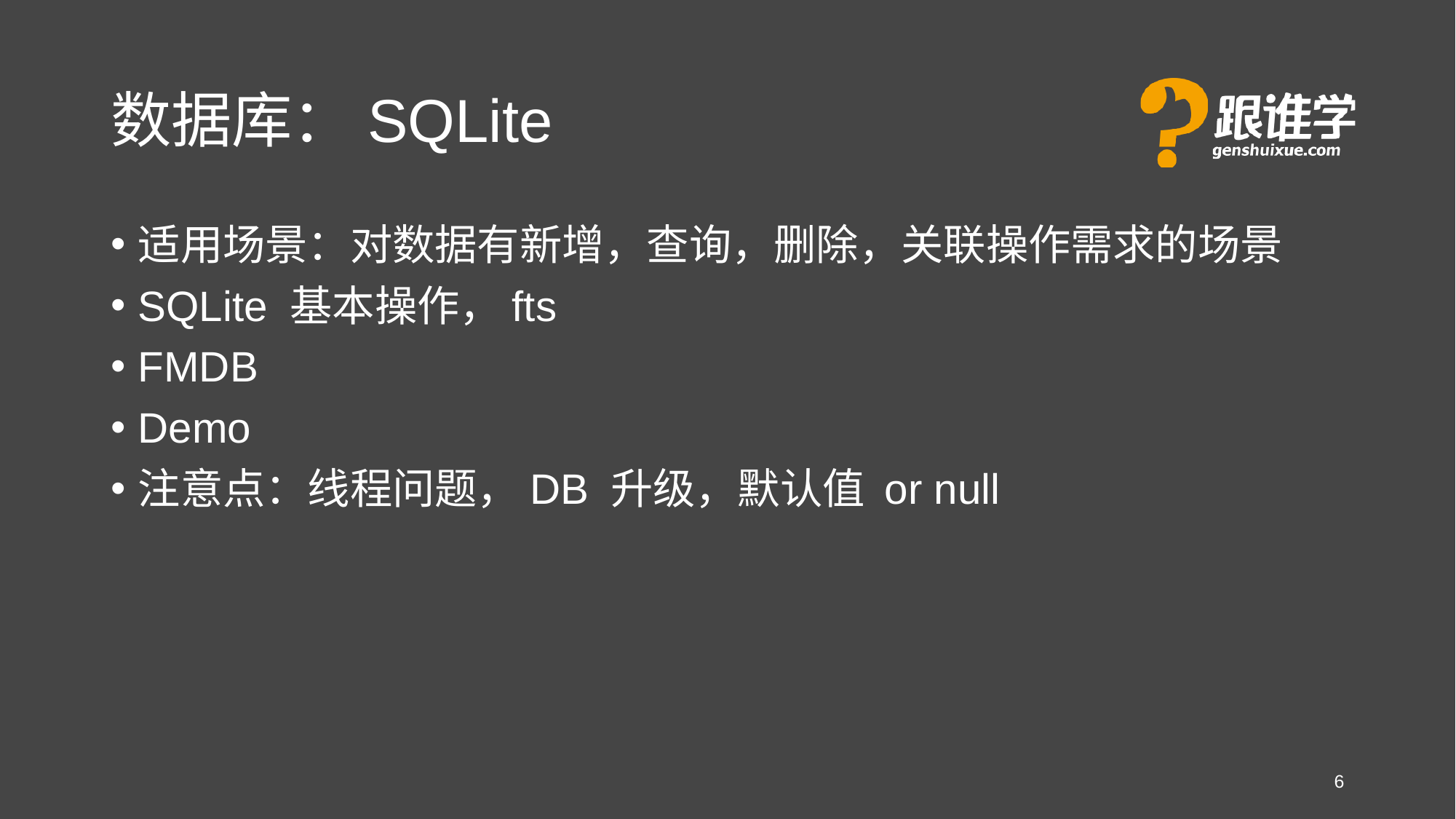

# 数据库：SQLite

### Chart

| Category |
|---|
适用场景：对数据有新增，查询，删除，关联操作需求的场景
SQLite 基本操作，fts
FMDB
Demo
注意点：线程问题，DB 升级，默认值 or null
6